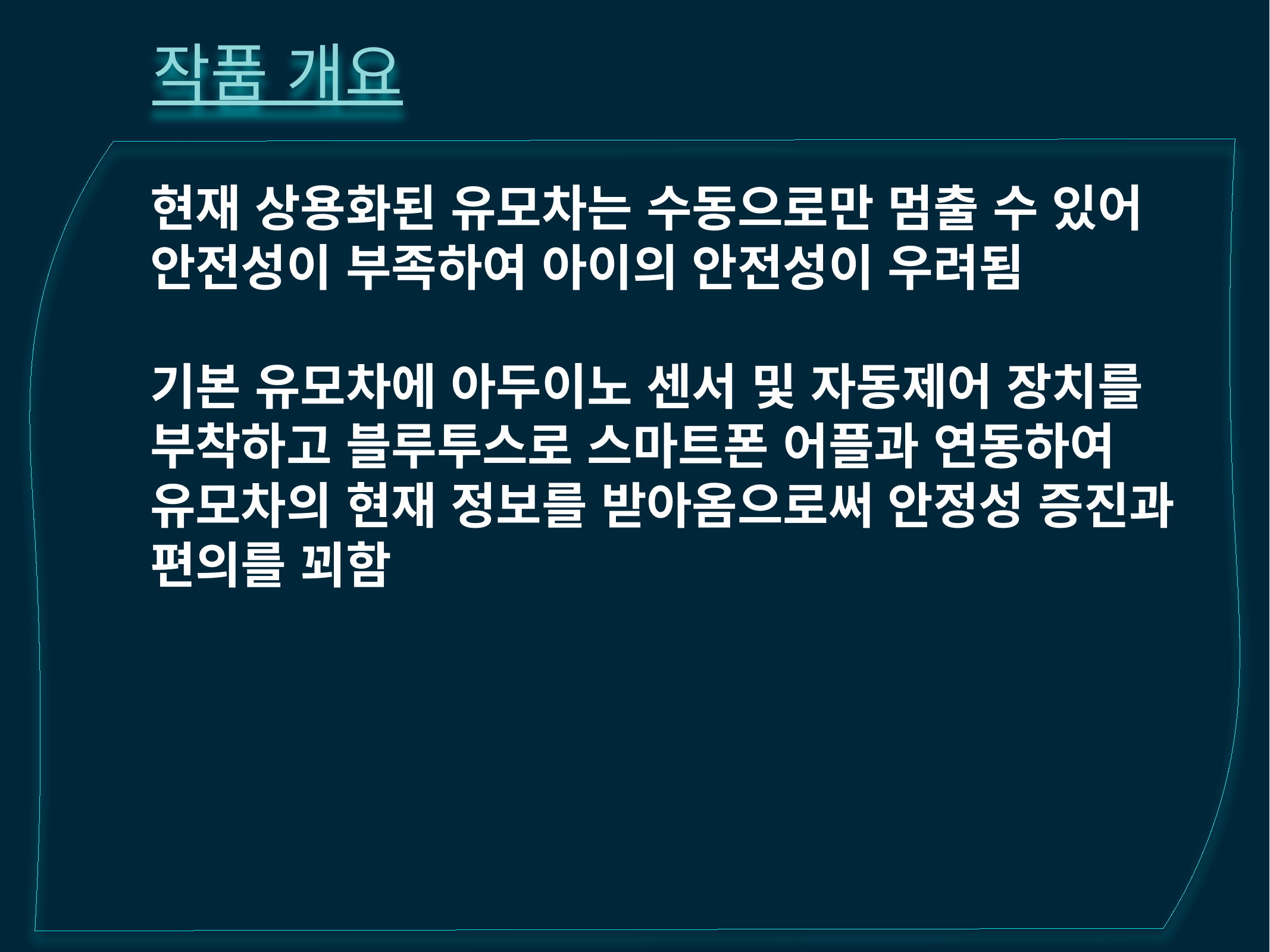

작품 개요

현재 상용화된 유모차는 수동으로만 멈출 수 있어
안전성이 부족하여 아이의 안전성이 우려됨

기본 유모차에 아두이노 센서 및 자동제어 장치를
부착하고 블루투스로 스마트폰 어플과 연동하여
유모차의 현재 정보를 받아옴으로써 안정성 증진과
편의를 꾀함